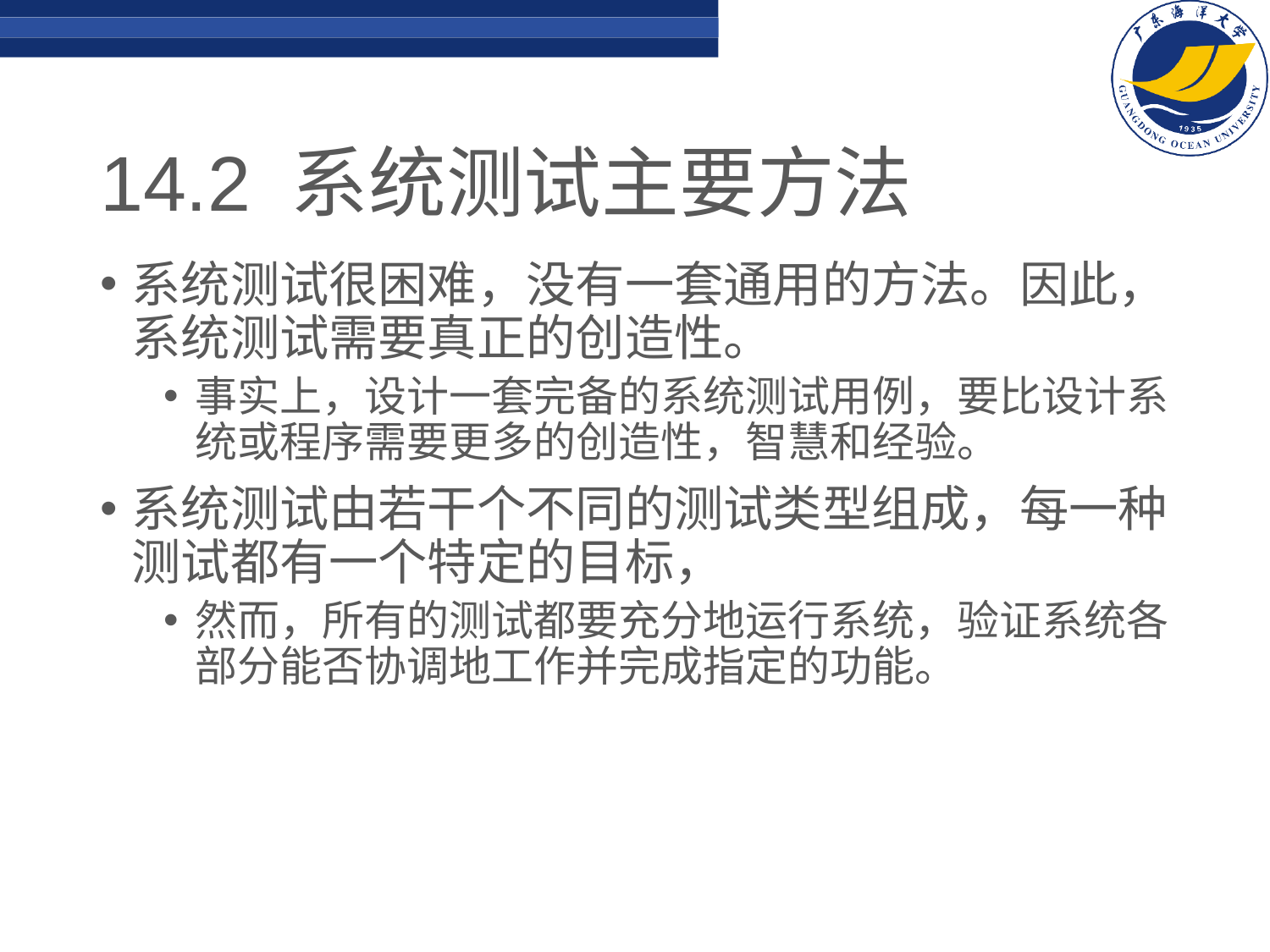

# 14.2 系统测试主要方法
系统测试很困难，没有一套通用的方法。因此，系统测试需要真正的创造性。
事实上，设计一套完备的系统测试用例，要比设计系统或程序需要更多的创造性，智慧和经验。
系统测试由若干个不同的测试类型组成，每一种测试都有一个特定的目标，
然而，所有的测试都要充分地运行系统，验证系统各部分能否协调地工作并完成指定的功能。
12